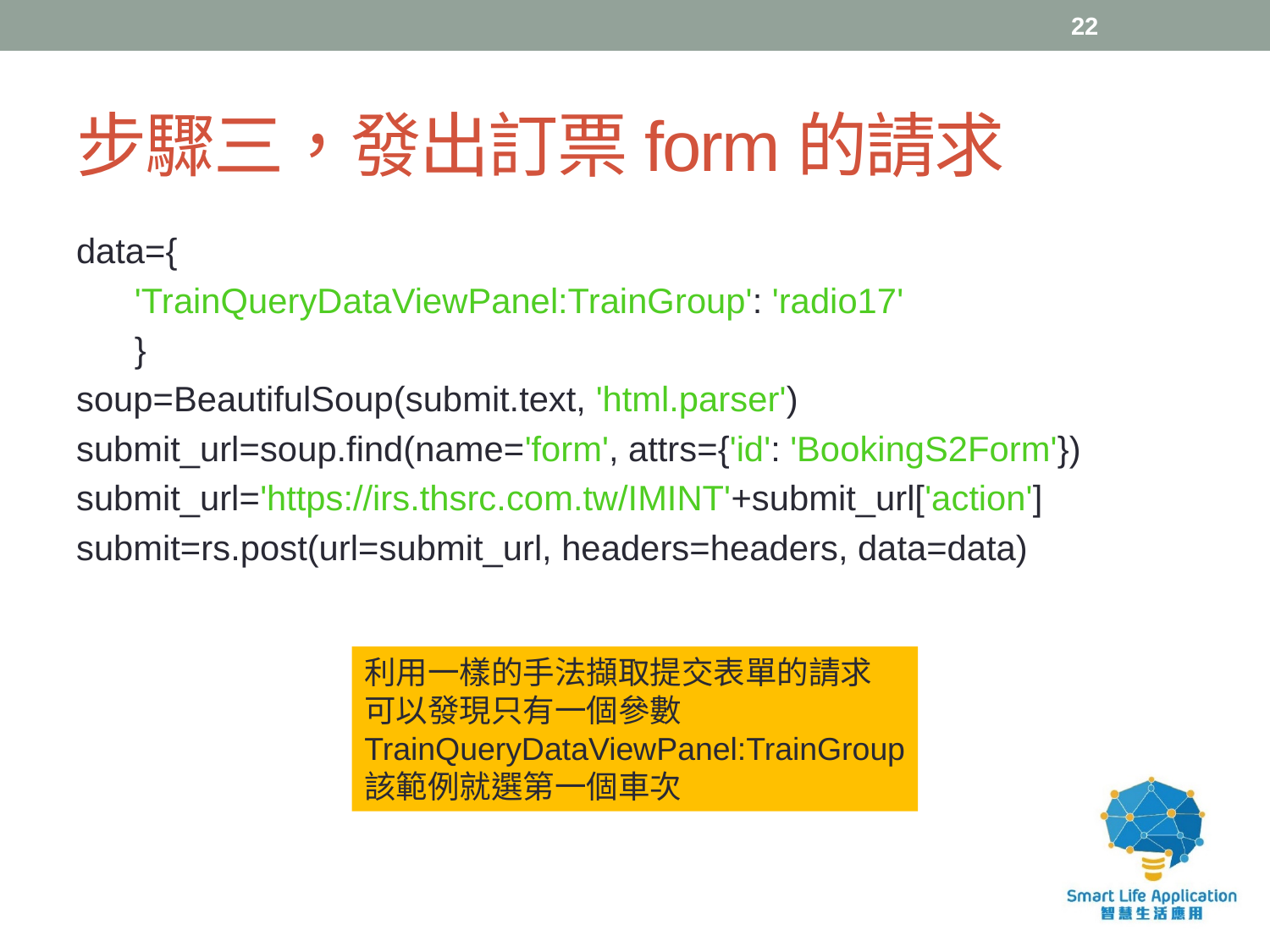

22
# 步驟三，發出訂票form的請求
data={
      'TrainQueryDataViewPanel:TrainGroup': 'radio17'
      }
soup=BeautifulSoup(submit.text, 'html.parser')
submit_url=soup.find(name='form', attrs={'id': 'BookingS2Form'})
submit_url='https://irs.thsrc.com.tw/IMINT'+submit_url['action']
submit=rs.post(url=submit_url, headers=headers, data=data)
利用一樣的手法擷取提交表單的請求
可以發現只有一個參數
TrainQueryDataViewPanel:TrainGroup
該範例就選第一個車次